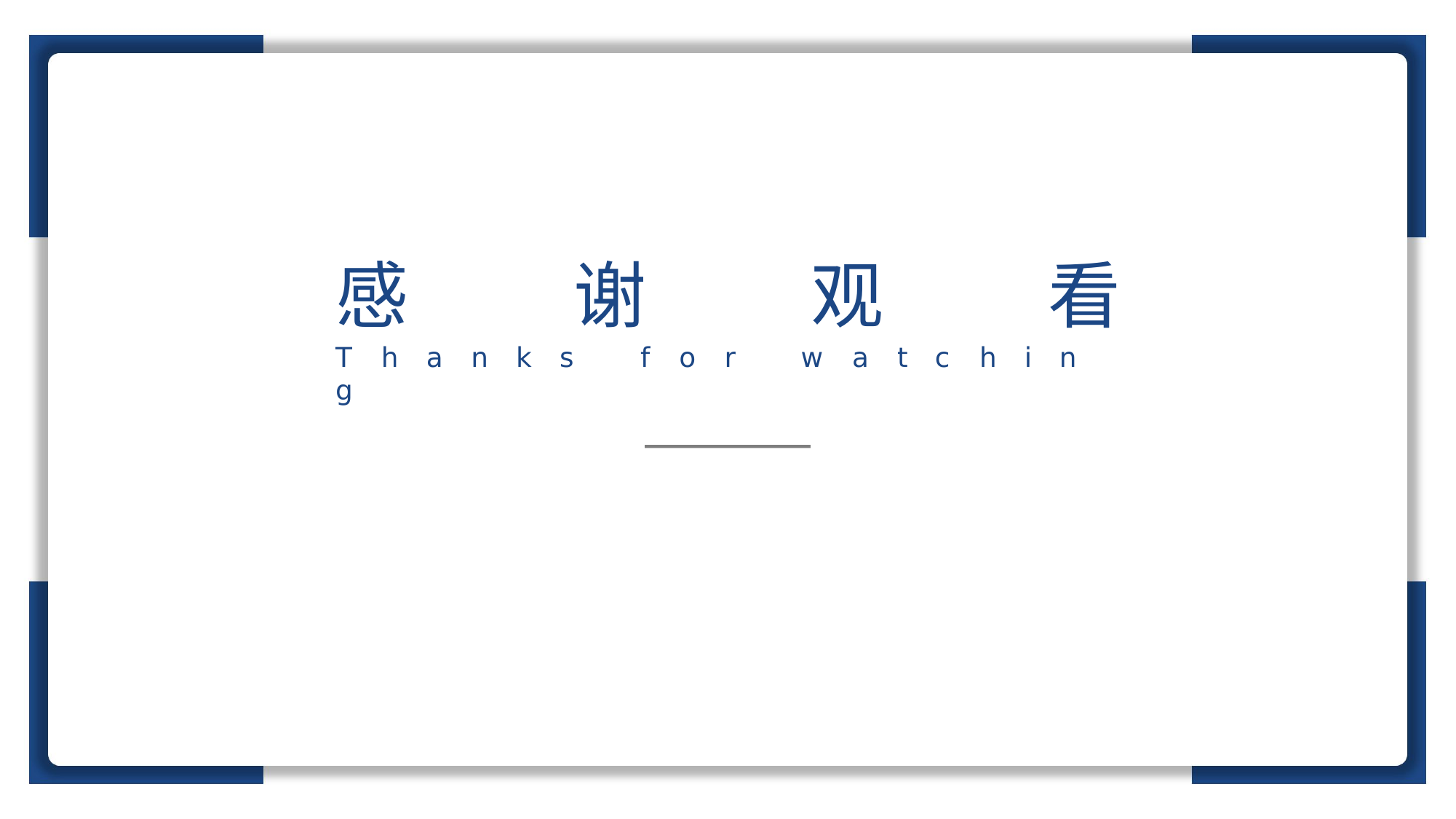

# 感	谢	观	看
T	h	a	n	k	s	f	o	r	w	a	t	c	h	i	n	g